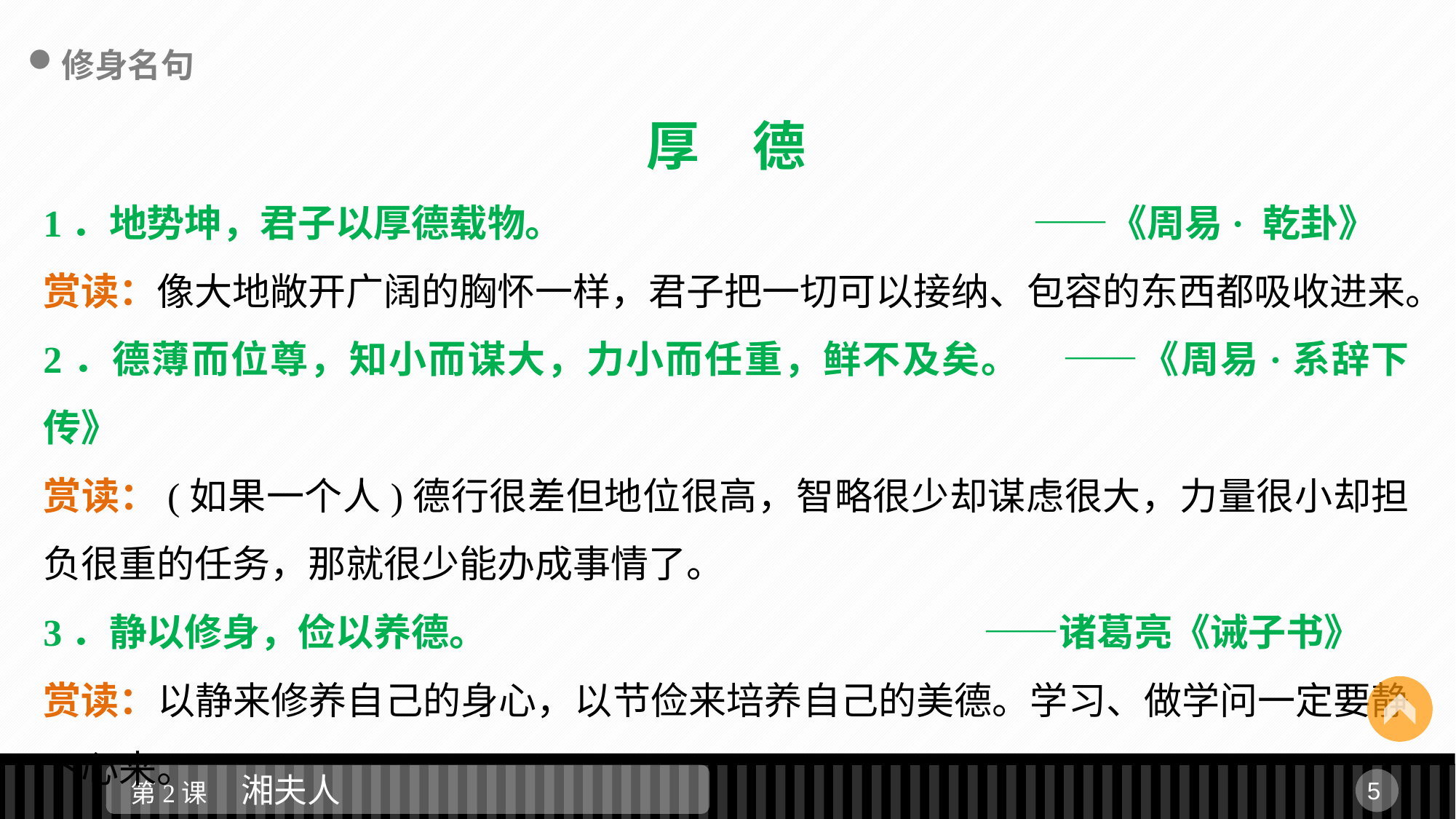

修身名句
厚　德
1．地势坤，君子以厚德载物。                                                       ——《周易· 乾卦》
赏读：像大地敞开广阔的胸怀一样，君子把一切可以接纳、包容的东西都吸收进来。
2．德薄而位尊，知小而谋大，力小而任重，鲜不及矣。    ——《周易·系辞下传》
赏读：(如果一个人)德行很差但地位很高，智略很少却谋虑很大，力量很小却担负很重的任务，那就很少能办成事情了。
3．静以修身，俭以养德。                                                          ——诸葛亮《诫子书》
赏读：以静来修养自己的身心，以节俭来培养自己的美德。学习、做学问一定要静下心来。